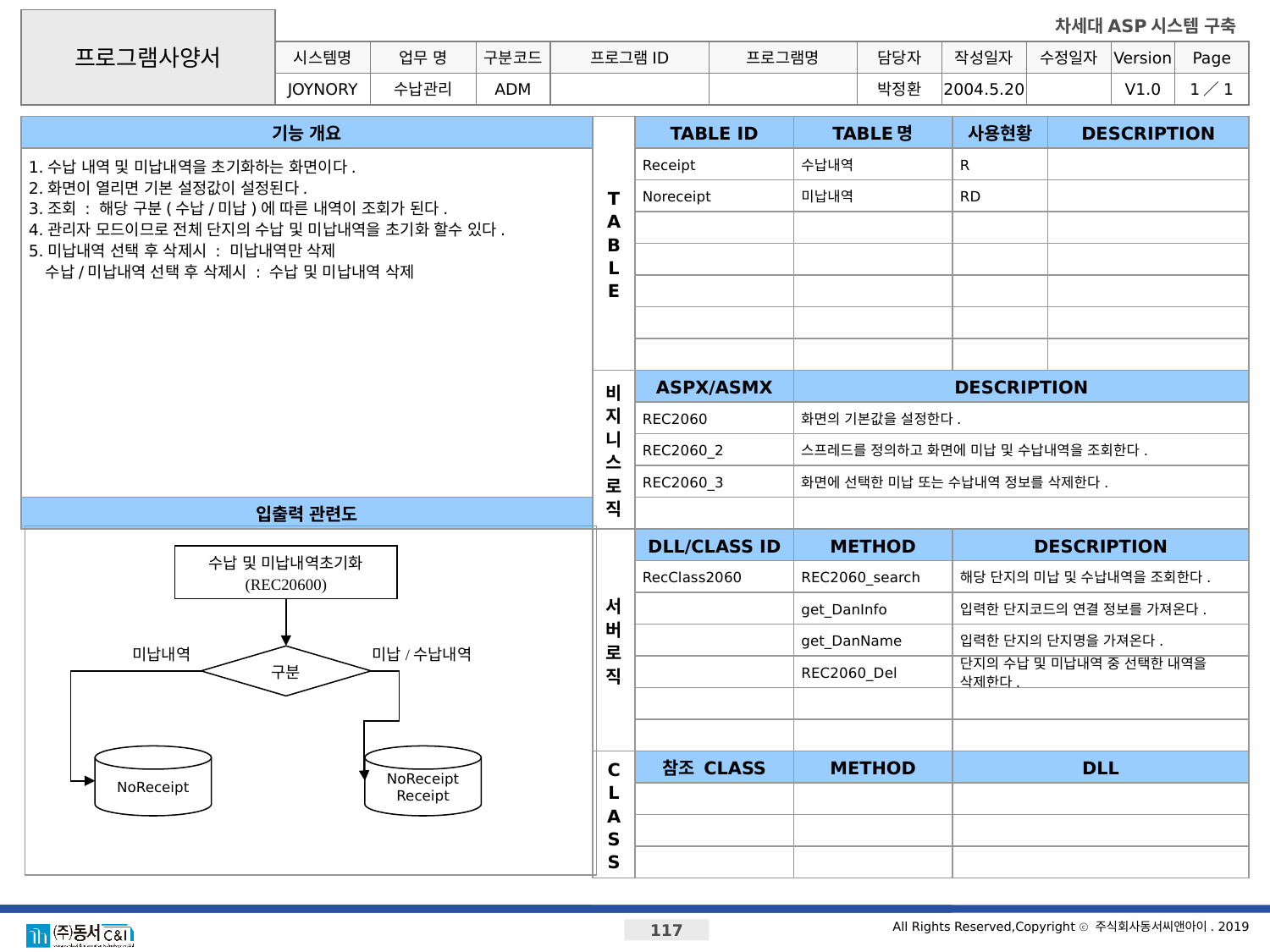

프로그램사양서
기능 개요
T
A
B
L
E
TABLE ID
TABLE명
사용현황
DESCRIPTION
1.수납 내역 및 미납내역을 초기화하는 화면이다.
2.화면이 열리면 기본 설정값이 설정된다.
3.조회 : 해당 구분(수납/미납)에 따른 내역이 조회가 된다.
4.관리자 모드이므로 전체 단지의 수납 및 미납내역을 초기화 할수 있다.
5.미납내역 선택 후 삭제시 : 미납내역만 삭제
   수납/미납내역 선택 후 삭제시 : 수납 및 미납내역 삭제

Receipt
수납내역
R

Noreceipt
미납내역
RD

비지니스로직
ASPX/ASMX
DESCRIPTION
REC2060
화면의 기본값을 설정한다.
REC2060_2
스프레드를 정의하고 화면에 미납 및 수납내역을 조회한다.
REC2060_3
화면에 선택한 미납 또는 수납내역 정보를 삭제한다.
입출력 관련도

서버로직
DLL/CLASS ID
METHOD
DESCRIPTION
수납 및 미납내역초기화
(REC20600)
RecClass2060
REC2060_search
해당 단지의 미납 및 수납내역을 조회한다.

get_DanInfo
입력한 단지코드의 연결 정보를 가져온다.

get_DanName
입력한 단지의 단지명을 가져온다.
미납내역
미납/수납내역
구분

REC2060_Del
단지의 수납 및 미납내역 중 선택한 내역을 삭제한다.

NoReceipt
NoReceipt
Receipt
C
L
A
S
S
참조 CLASS
METHOD
DLL